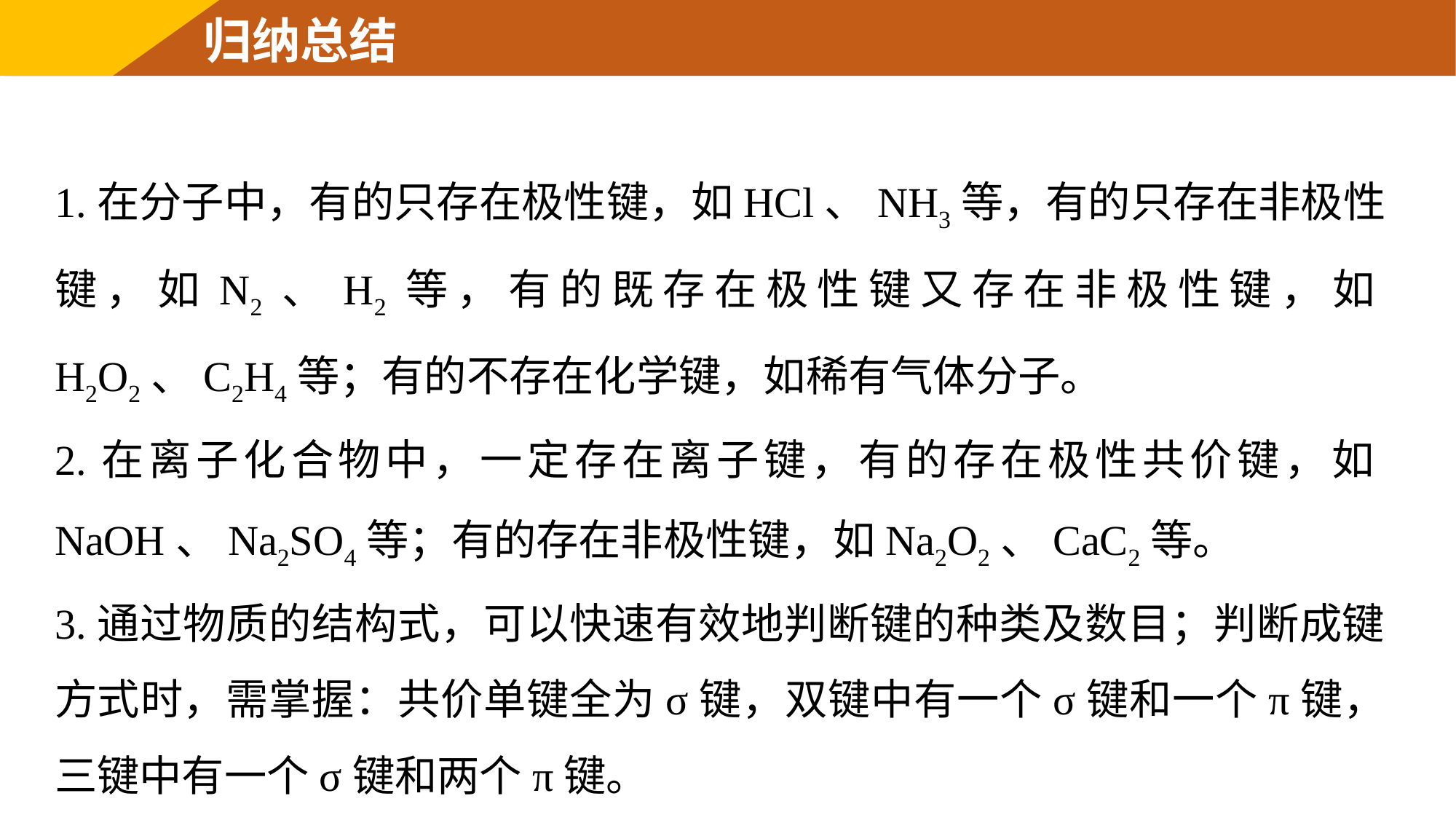

归纳总结
1.在分子中，有的只存在极性键，如HCl、NH3等，有的只存在非极性键，如N2、H2等，有的既存在极性键又存在非极性键，如H2O2、C2H4等；有的不存在化学键，如稀有气体分子。
2.在离子化合物中，一定存在离子键，有的存在极性共价键，如NaOH、Na2SO4等；有的存在非极性键，如Na2O2、CaC2等。
3.通过物质的结构式，可以快速有效地判断键的种类及数目；判断成键方式时，需掌握：共价单键全为σ键，双键中有一个σ键和一个π键，三键中有一个σ键和两个π键。